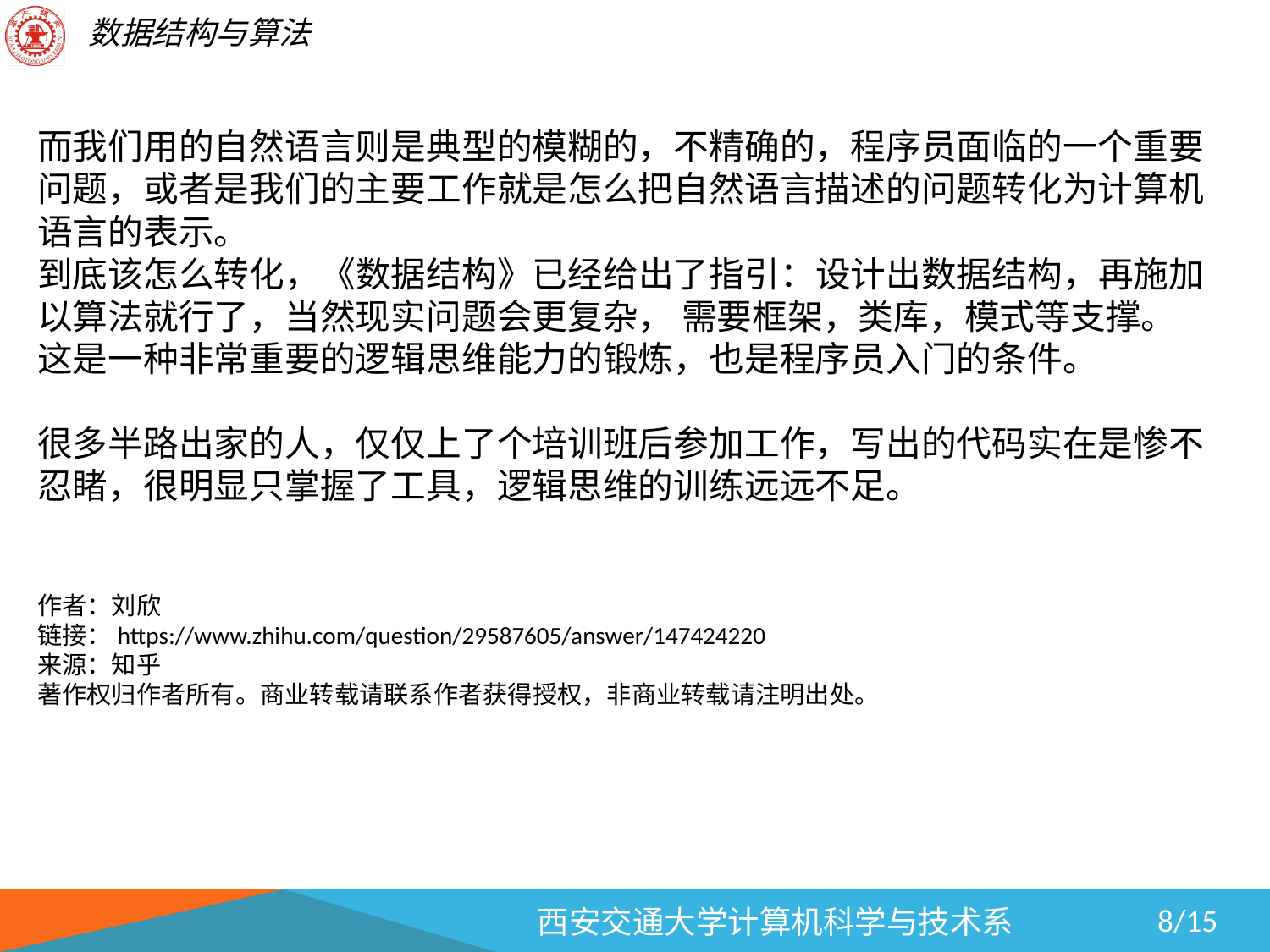

而我们用的自然语言则是典型的模糊的，不精确的，程序员面临的一个重要问题，或者是我们的主要工作就是怎么把自然语言描述的问题转化为计算机语言的表示。
到底该怎么转化，《数据结构》已经给出了指引：设计出数据结构，再施加以算法就行了，当然现实问题会更复杂， 需要框架，类库，模式等支撑。
这是一种非常重要的逻辑思维能力的锻炼，也是程序员入门的条件。
很多半路出家的人，仅仅上了个培训班后参加工作，写出的代码实在是惨不忍睹，很明显只掌握了工具，逻辑思维的训练远远不足。
作者：刘欣
链接：https://www.zhihu.com/question/29587605/answer/147424220
来源：知乎
著作权归作者所有。商业转载请联系作者获得授权，非商业转载请注明出处。